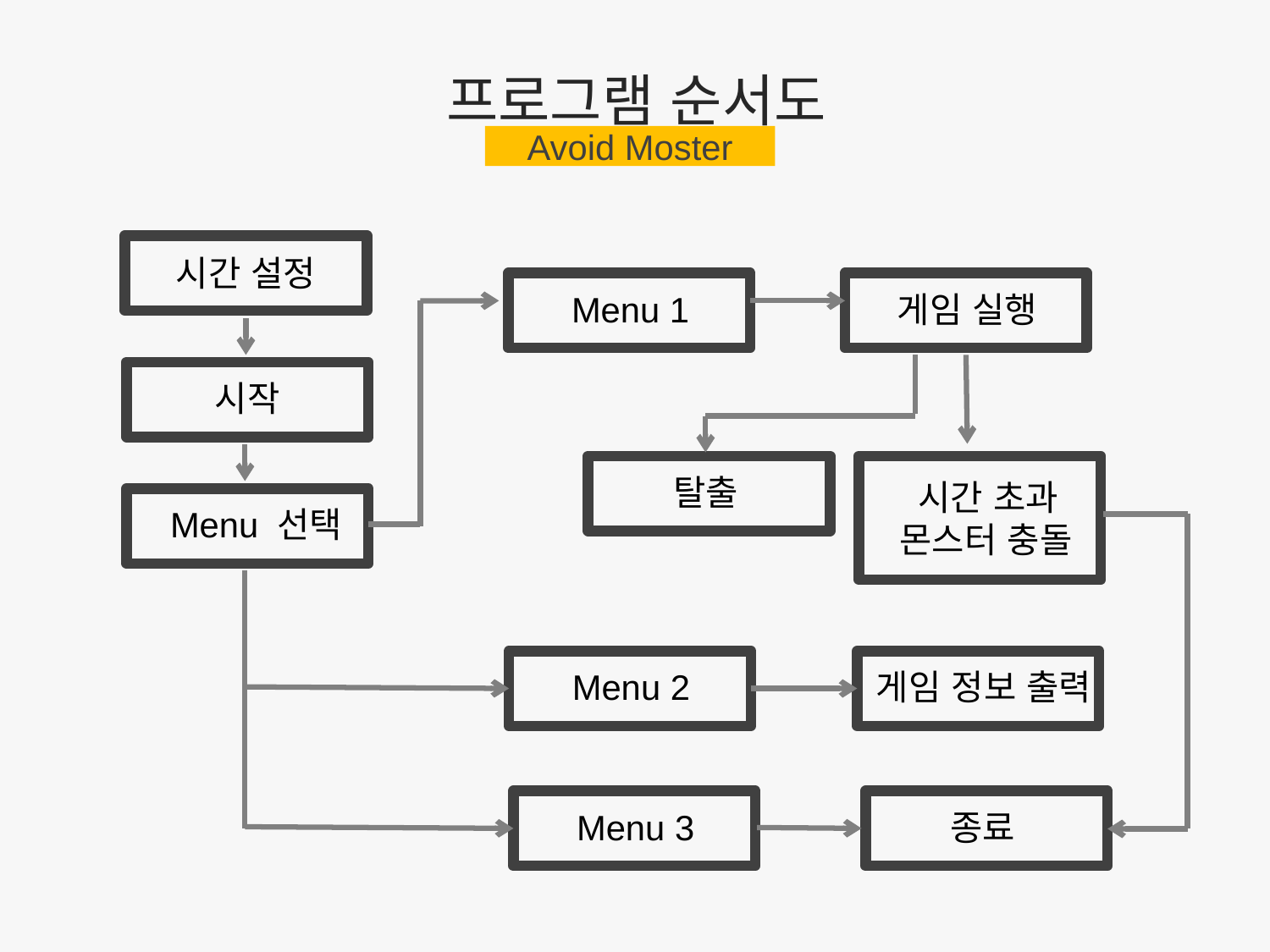

# 프로그램 순서도
Avoid Moster

시간 설정

Menu 1

게임 실행

시작

탈출

 시간 초과
몬스터 충돌

Menu 선택

Menu 2

게임 정보 출력

Menu 3

종료